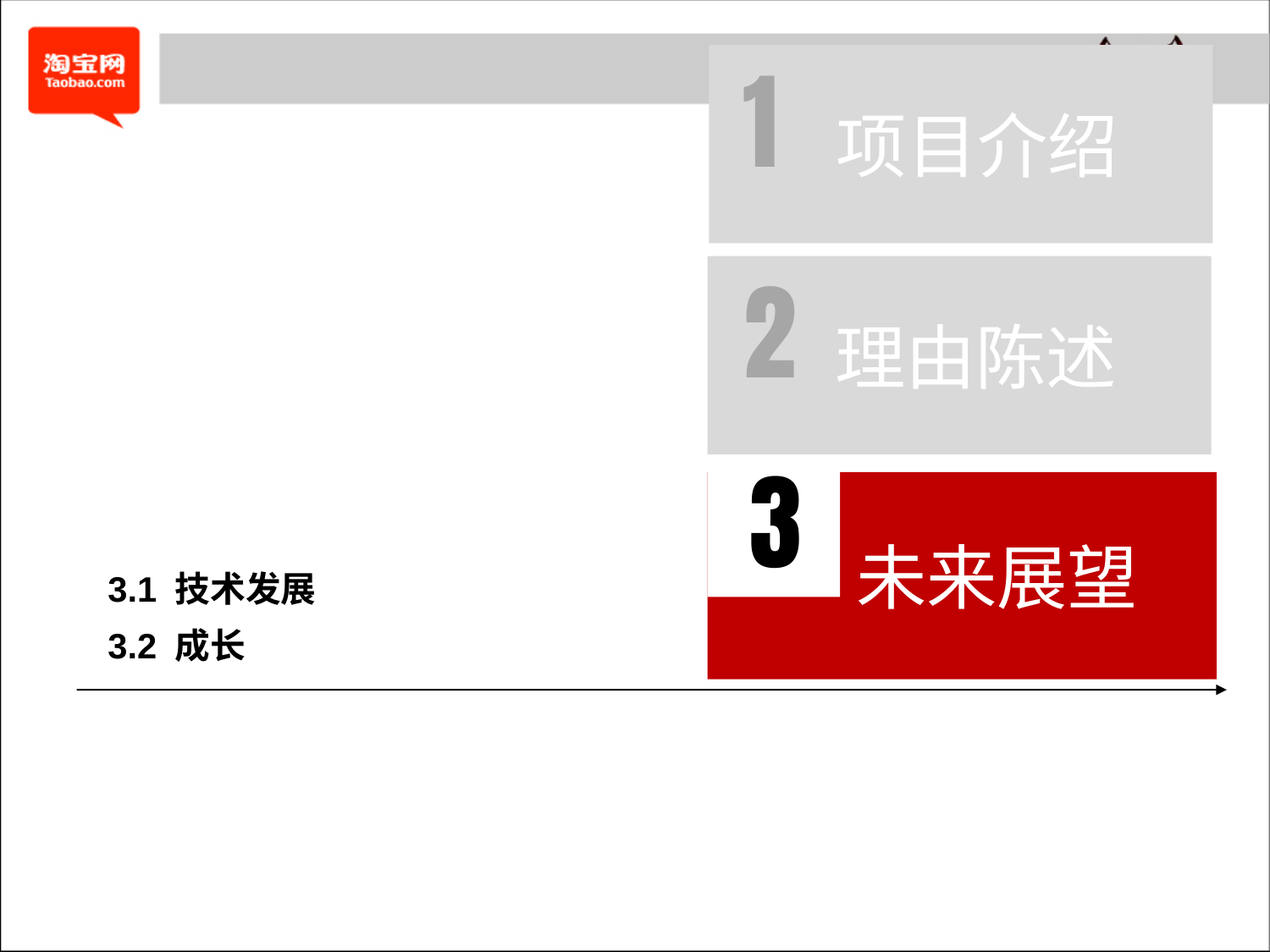

项目介绍
1
 理由陈述
2
3

未来展望
3.1 技术发展
3.2 成长